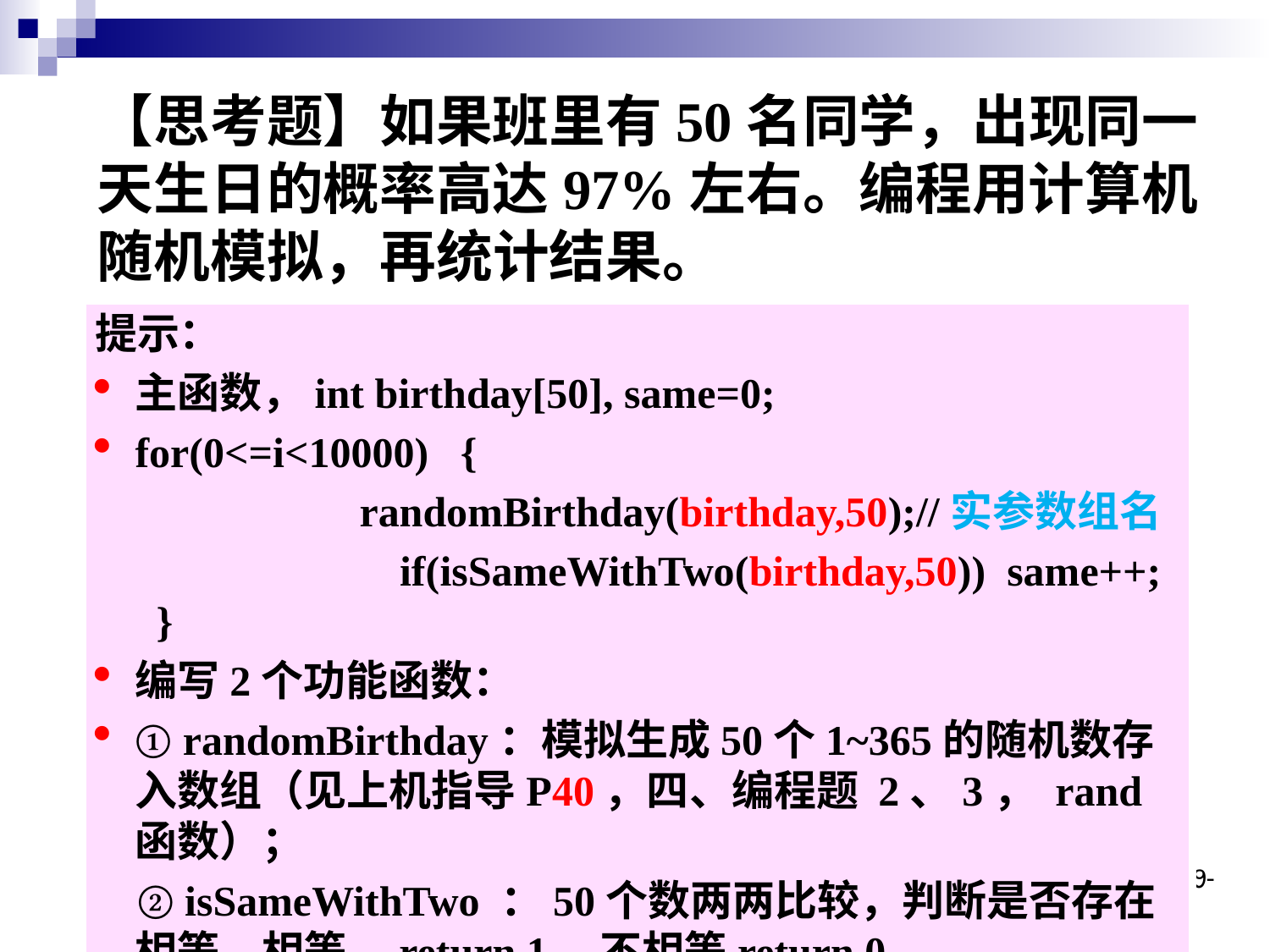

【思考题】如果班里有50名同学，出现同一天生日的概率高达97%左右。编程用计算机随机模拟，再统计结果。
提示：
主函数，int birthday[50], same=0;
for(0<=i<10000)   {
                         randomBirthday(birthday,50);//实参数组名
		             if(isSameWithTwo(birthday,50))  same++;    }
编写2个功能函数：
① randomBirthday：模拟生成50个1~365的随机数存入数组（见上机指导P40，四、编程题 2、3， rand函数）；
    ② isSameWithTwo ：50个数两两比较，判断是否存在相等，相等，return 1，不相等return 0
-19-